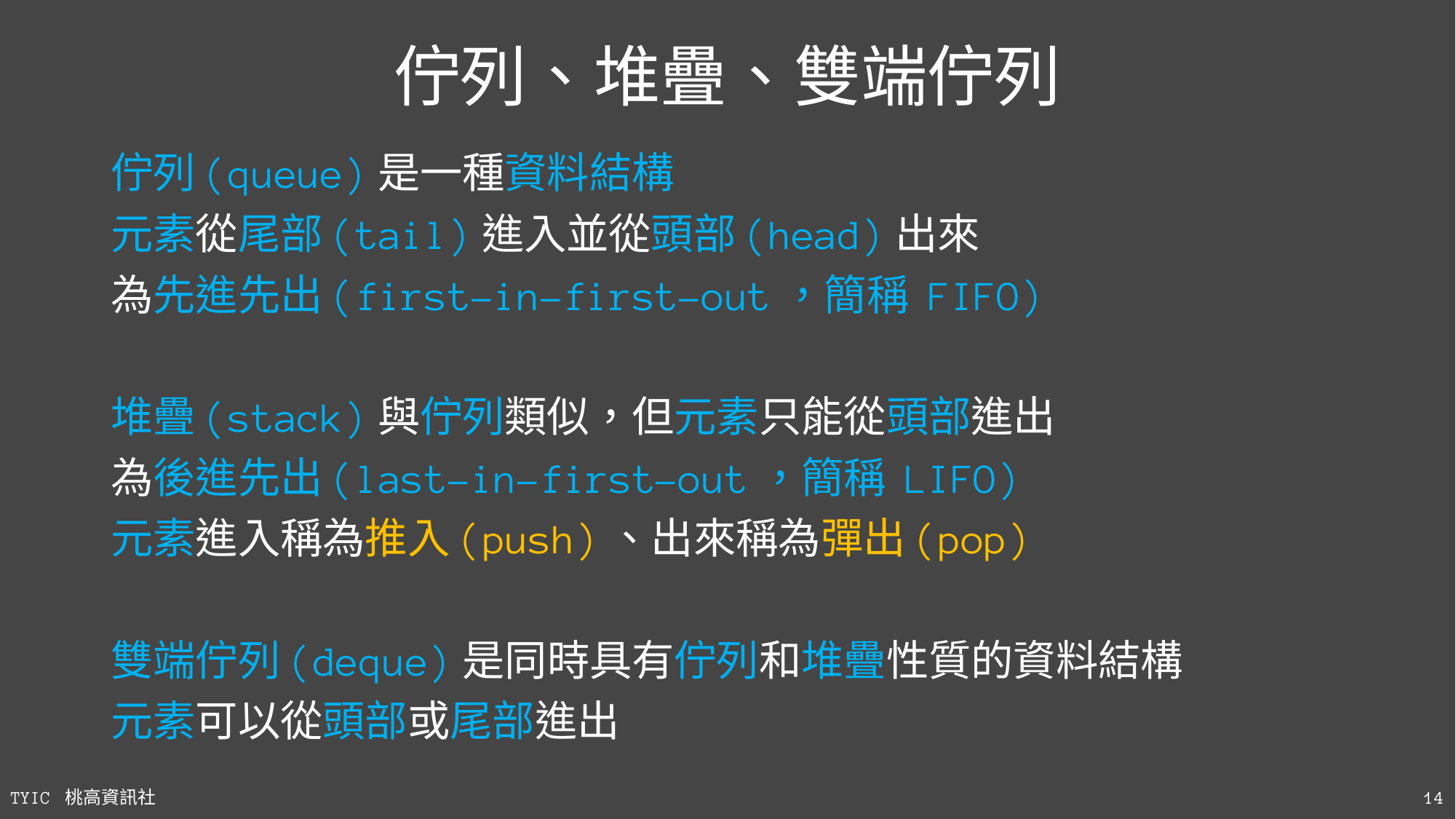

# 佇列、堆疊、雙端佇列
佇列(queue)是一種資料結構
元素從尾部(tail)進入並從頭部(head)出來
為先進先出(first-in-first-out，簡稱 FIFO)

堆疊(stack)與佇列類似，但元素只能從頭部進出
為後進先出(last-in-first-out，簡稱 LIFO)
元素進入稱為推入(push)、出來稱為彈出(pop)

雙端佇列(deque)是同時具有佇列和堆疊性質的資料結構
元素可以從頭部或尾部進出